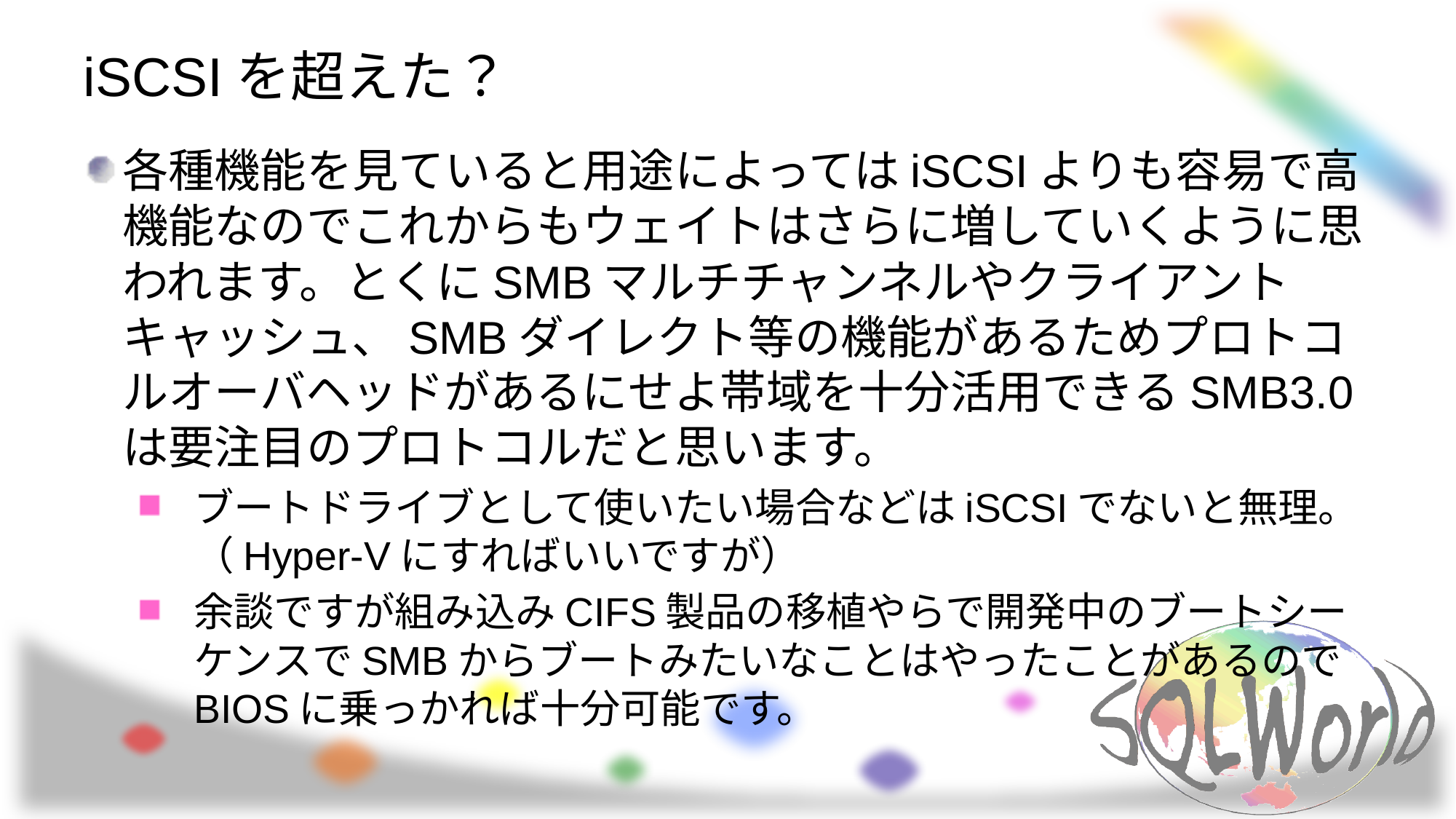

# iSCSIを超えた？
各種機能を見ていると用途によってはiSCSIよりも容易で高機能なのでこれからもウェイトはさらに増していくように思われます。とくにSMBマルチチャンネルやクライアントキャッシュ、SMBダイレクト等の機能があるためプロトコルオーバヘッドがあるにせよ帯域を十分活用できるSMB3.0は要注目のプロトコルだと思います。
ブートドライブとして使いたい場合などはiSCSIでないと無理。（Hyper-Vにすればいいですが）
余談ですが組み込みCIFS製品の移植やらで開発中のブートシーケンスでSMBからブートみたいなことはやったことがあるのでBIOSに乗っかれば十分可能です。